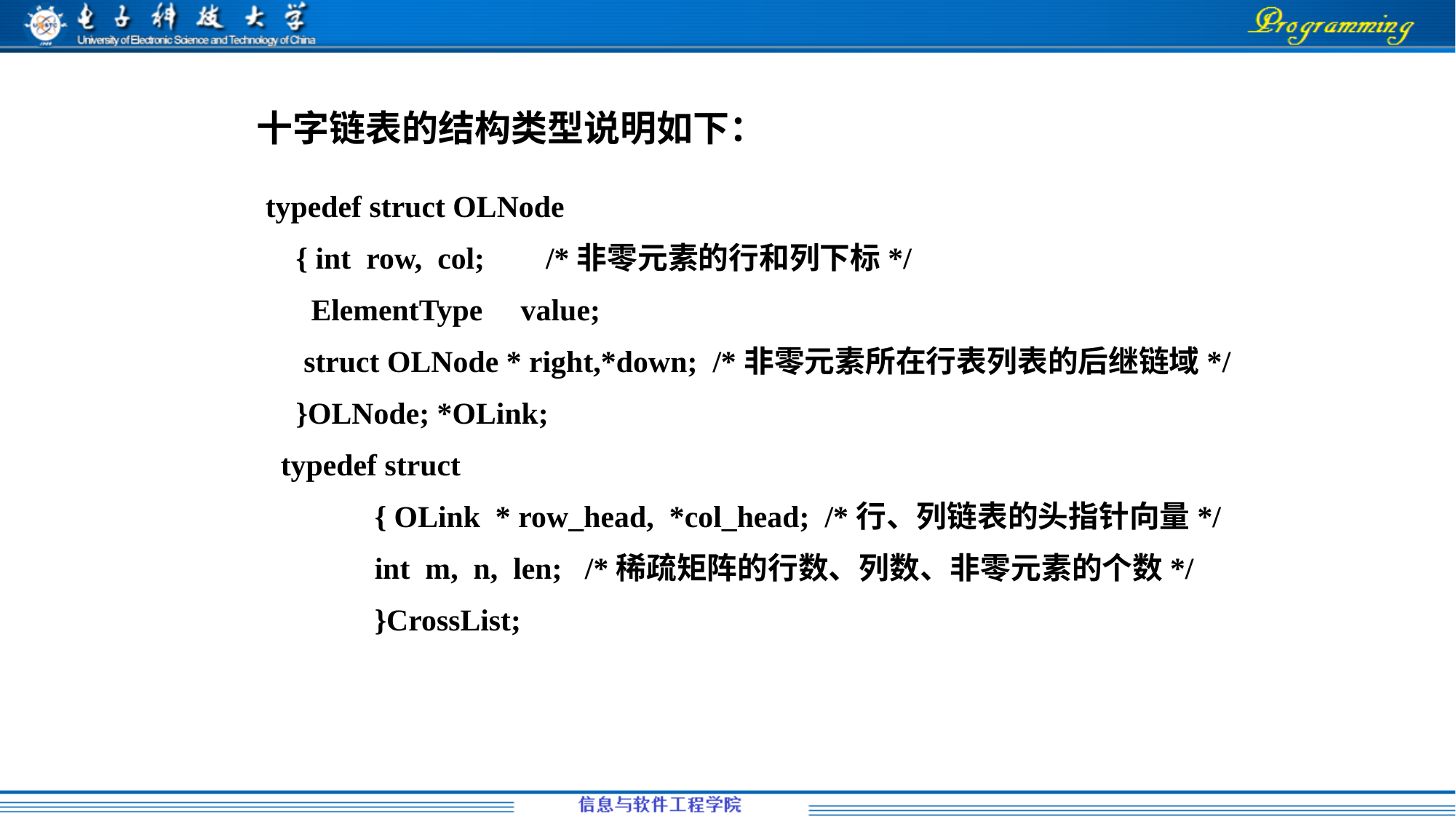

十字链表的结构类型说明如下：
typedef struct OLNode
    { int  row,  col;        /*非零元素的行和列下标*/
      ElementType     value;
     struct OLNode * right,*down;  /*非零元素所在行表列表的后继链域*/
    }OLNode; *OLink;
  typedef struct
	{ OLink  * row_head,  *col_head;  /*行、列链表的头指针向量*/
	int  m,  n,  len;   /*稀疏矩阵的行数、列数、非零元素的个数*/
	}CrossList;